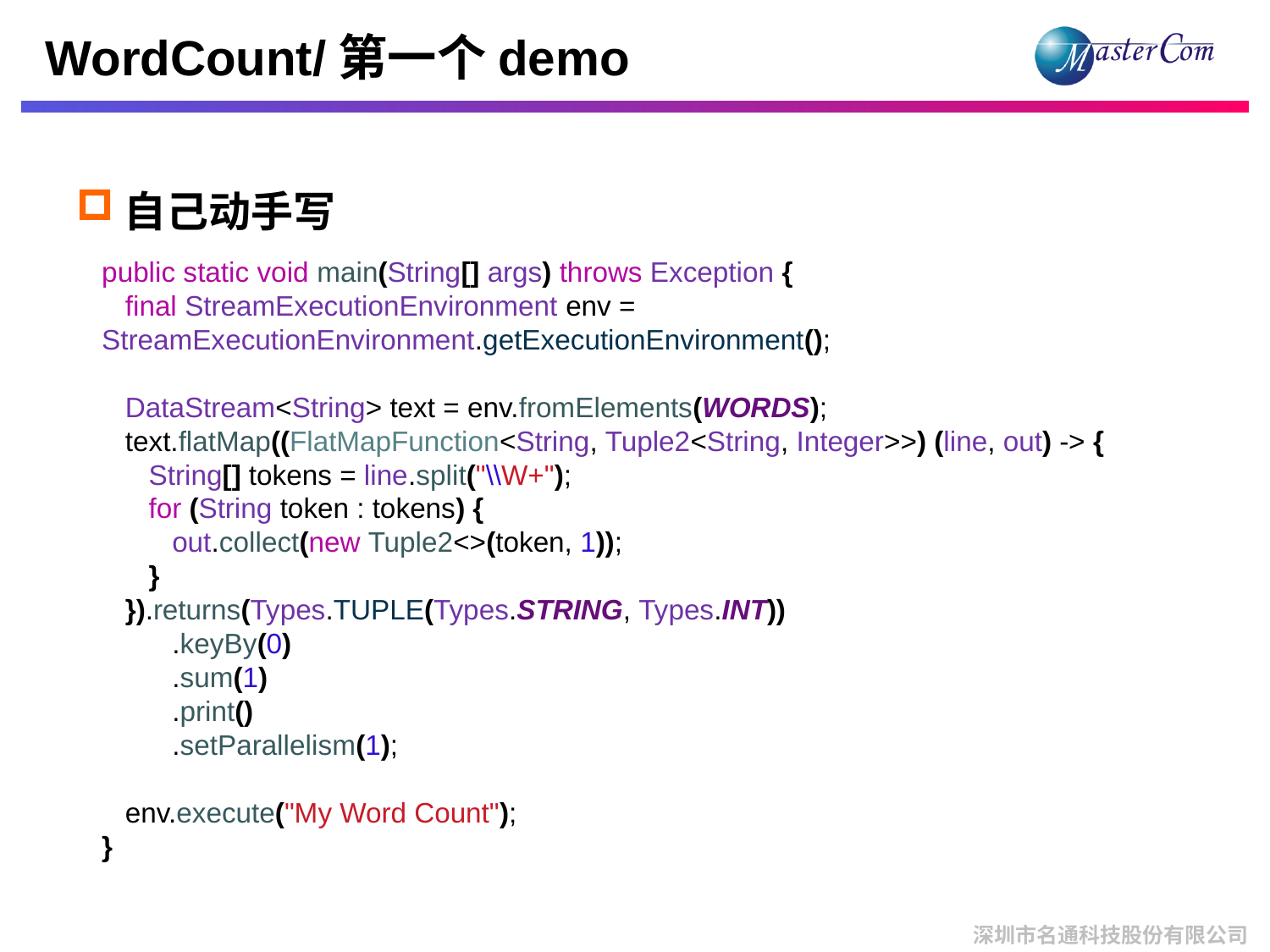

# WordCount/第一个demo
自己动手写
public static void main(String[] args) throws Exception {
   final StreamExecutionEnvironment env = StreamExecutionEnvironment.getExecutionEnvironment();

   DataStream<String> text = env.fromElements(WORDS);
   text.flatMap((FlatMapFunction<String, Tuple2<String, Integer>>) (line, out) -> {
      String[] tokens = line.split("\\W+");
      for (String token : tokens) {
         out.collect(new Tuple2<>(token, 1));
      }
   }).returns(Types.TUPLE(Types.STRING, Types.INT))
         .keyBy(0)
         .sum(1)
         .print()
         .setParallelism(1);

   env.execute("My Word Count");
}